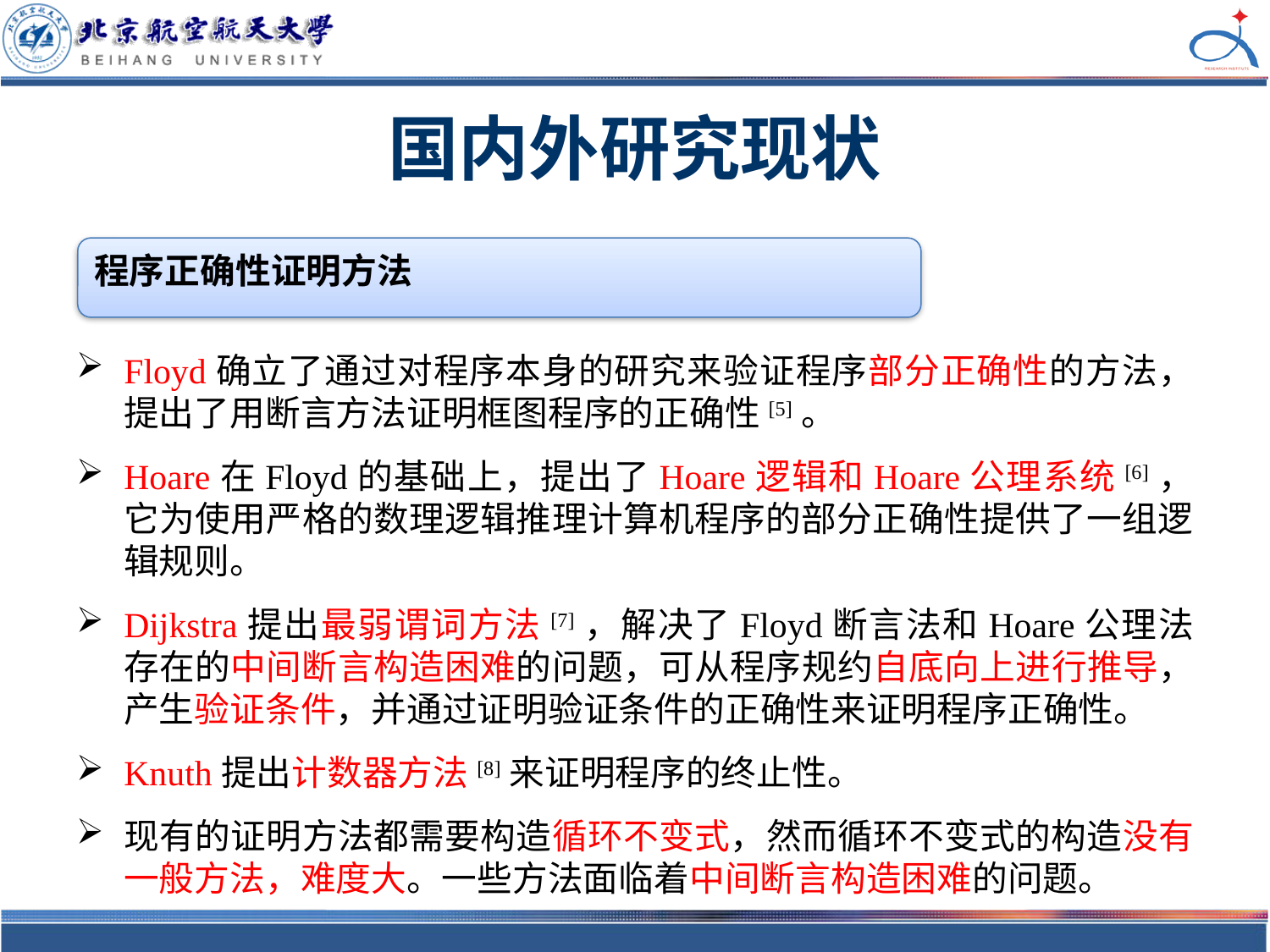

# 国内外研究现状

Floyd确立了通过对程序本身的研究来验证程序部分正确性的方法，提出了用断言方法证明框图程序的正确性[5]。
Hoare在Floyd的基础上，提出了Hoare逻辑和Hoare公理系统[6]，它为使用严格的数理逻辑推理计算机程序的部分正确性提供了一组逻辑规则。
Dijkstra提出最弱谓词方法[7]，解决了Floyd断言法和Hoare公理法存在的中间断言构造困难的问题，可从程序规约自底向上进行推导，产生验证条件，并通过证明验证条件的正确性来证明程序正确性。
Knuth提出计数器方法[8]来证明程序的终止性。
现有的证明方法都需要构造循环不变式，然而循环不变式的构造没有一般方法，难度大。一些方法面临着中间断言构造困难的问题。

程序正确性证明方法